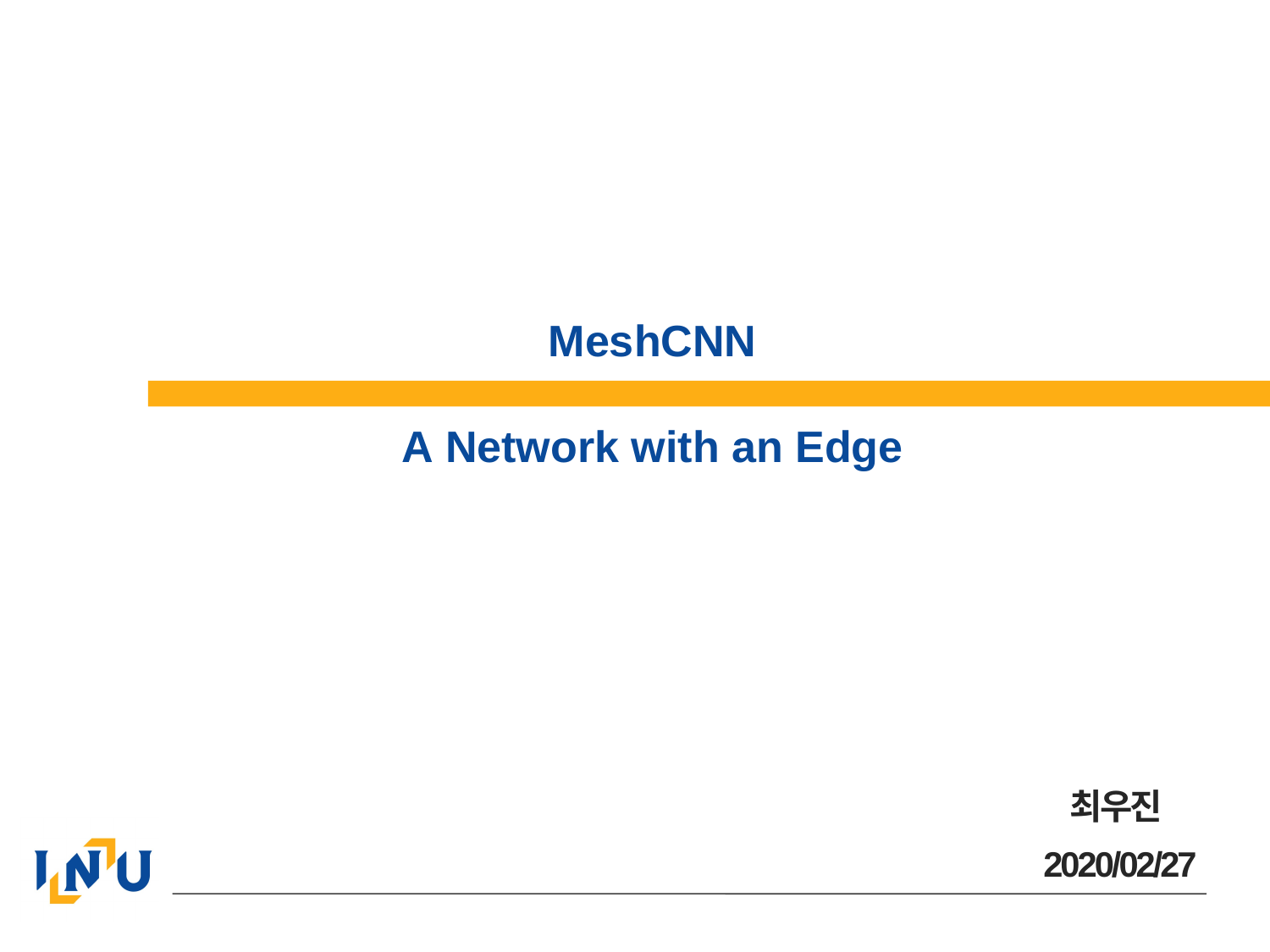

# MeshCNN A Network with an Edge
최우진
2020/02/27